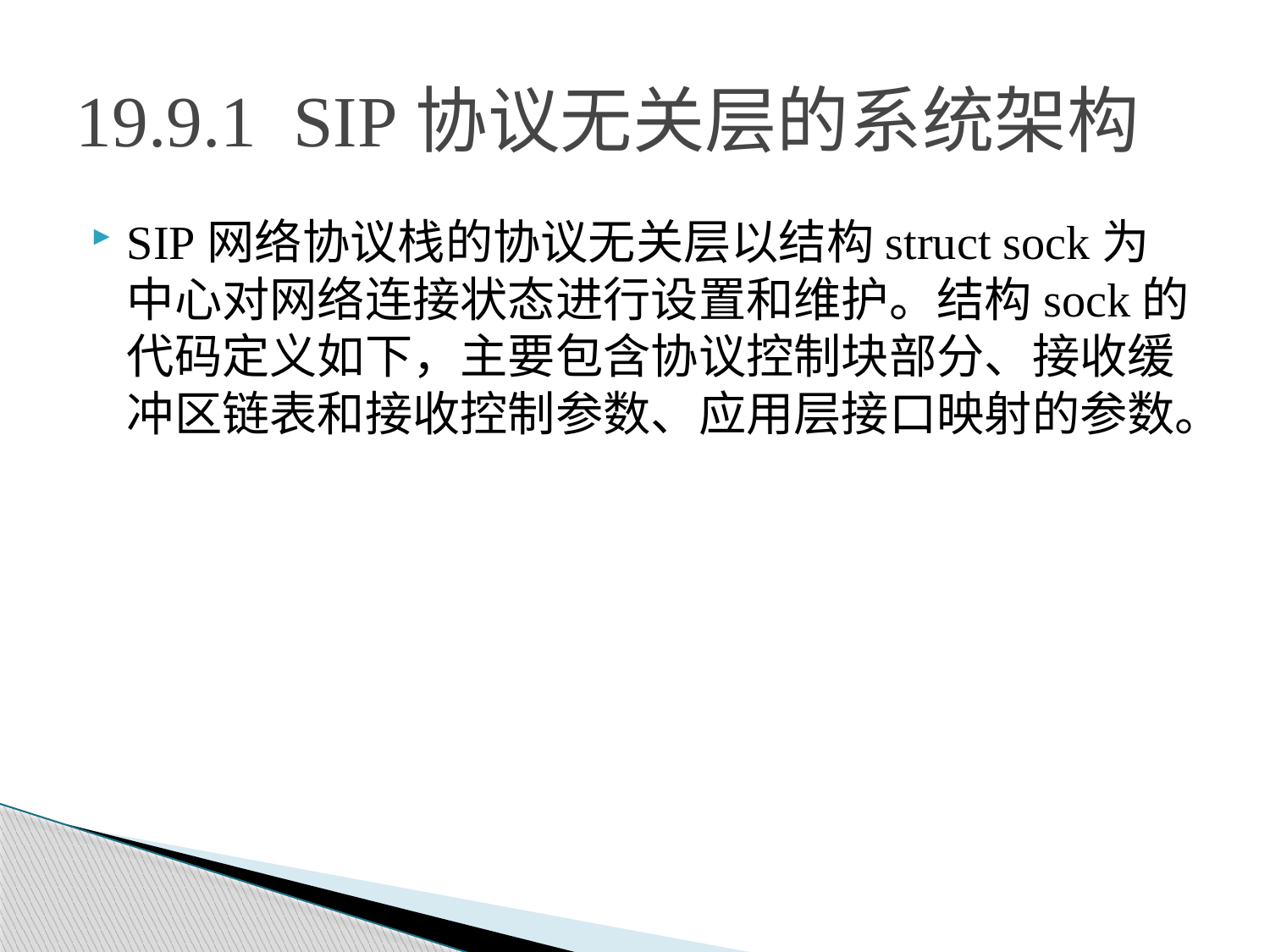

# 19.9.1  SIP协议无关层的系统架构
SIP网络协议栈的协议无关层以结构struct sock为中心对网络连接状态进行设置和维护。结构sock的代码定义如下，主要包含协议控制块部分、接收缓冲区链表和接收控制参数、应用层接口映射的参数。